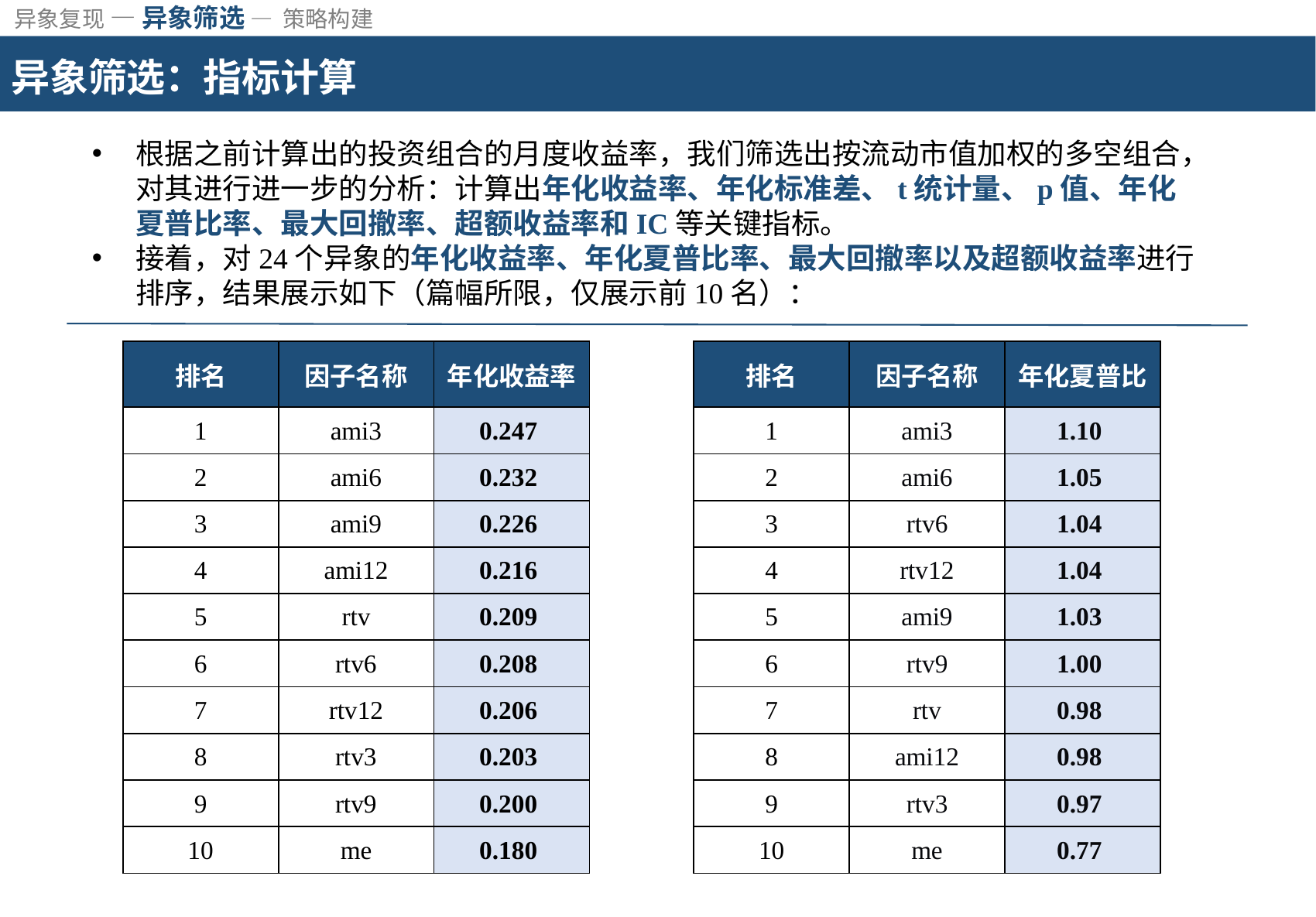

异象复现 — 异象筛选 —  策略构建

异象筛选：指标计算
根据之前计算出的投资组合的月度收益率，我们筛选出按流动市值加权的多空组合，对其进行进一步的分析：计算出年化收益率、年化标准差、t统计量、p值、年化夏普比率、最大回撤率、超额收益率和IC等关键指标。
接着，对24个异象的年化收益率、年化夏普比率、最大回撤率以及超额收益率进行排序，结果展示如下（篇幅所限，仅展示前10名）：

| 排名 | 因子名称 | 年化收益率 |
| --- | --- | --- |
| 1 | ami3 | 0.247 |
| 2 | ami6 | 0.232 |
| 3 | ami9 | 0.226 |
| 4 | ami12 | 0.216 |
| 5 | rtv | 0.209 |
| 6 | rtv6 | 0.208 |
| 7 | rtv12 | 0.206 |
| 8 | rtv3 | 0.203 |
| 9 | rtv9 | 0.200 |
| 10 | me | 0.180 |
| 排名 | 因子名称 | 年化夏普比 |
| --- | --- | --- |
| 1 | ami3 | 1.10 |
| 2 | ami6 | 1.05 |
| 3 | rtv6 | 1.04 |
| 4 | rtv12 | 1.04 |
| 5 | ami9 | 1.03 |
| 6 | rtv9 | 1.00 |
| 7 | rtv | 0.98 |
| 8 | ami12 | 0.98 |
| 9 | rtv3 | 0.97 |
| 10 | me | 0.77 |